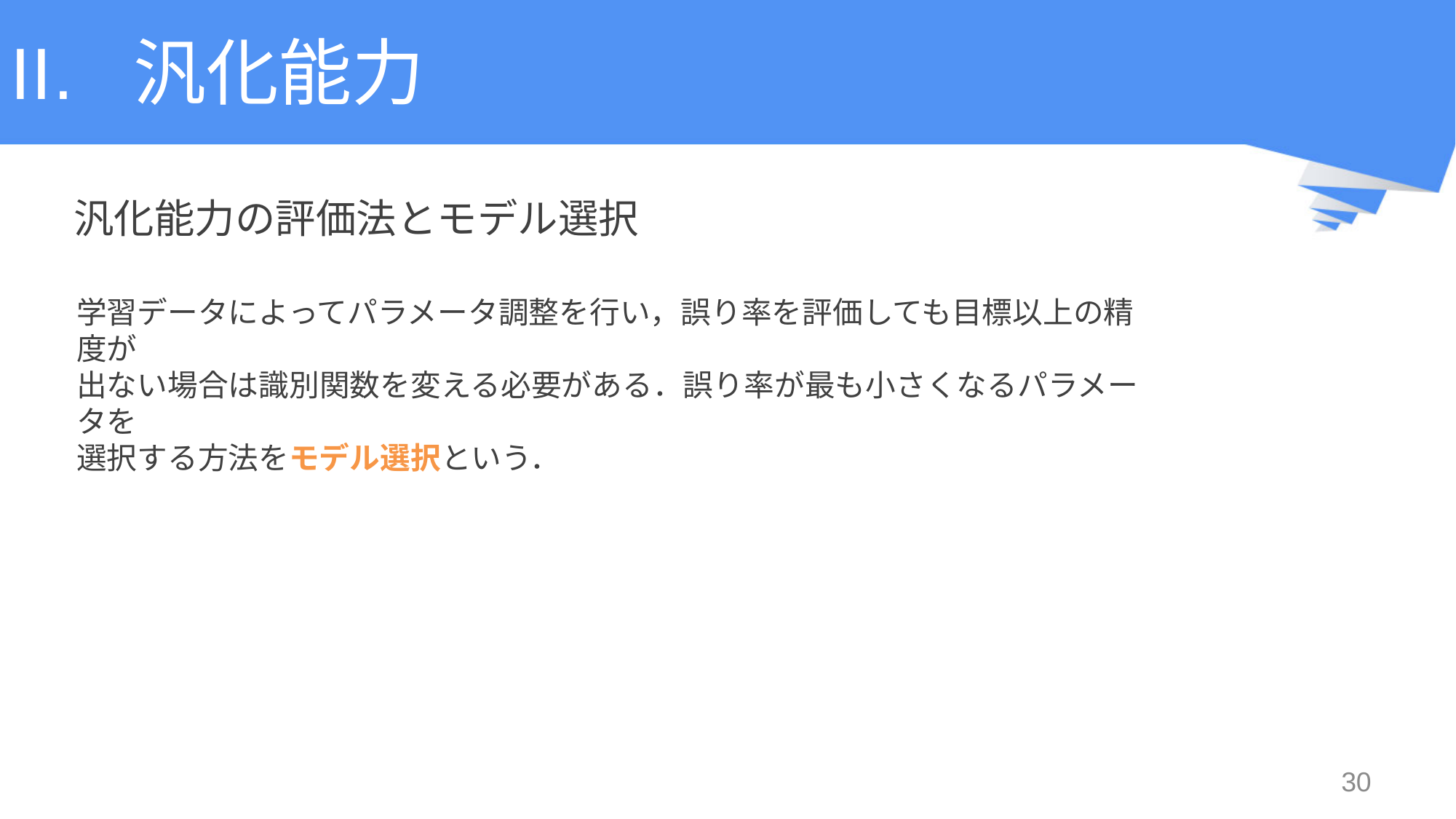

# 汎化能力
汎化能力の評価法とモデル選択
学習データによってパラメータ調整を行い，誤り率を評価しても目標以上の精度が
出ない場合は識別関数を変える必要がある．誤り率が最も小さくなるパラメータを
選択する方法をモデル選択という．
30